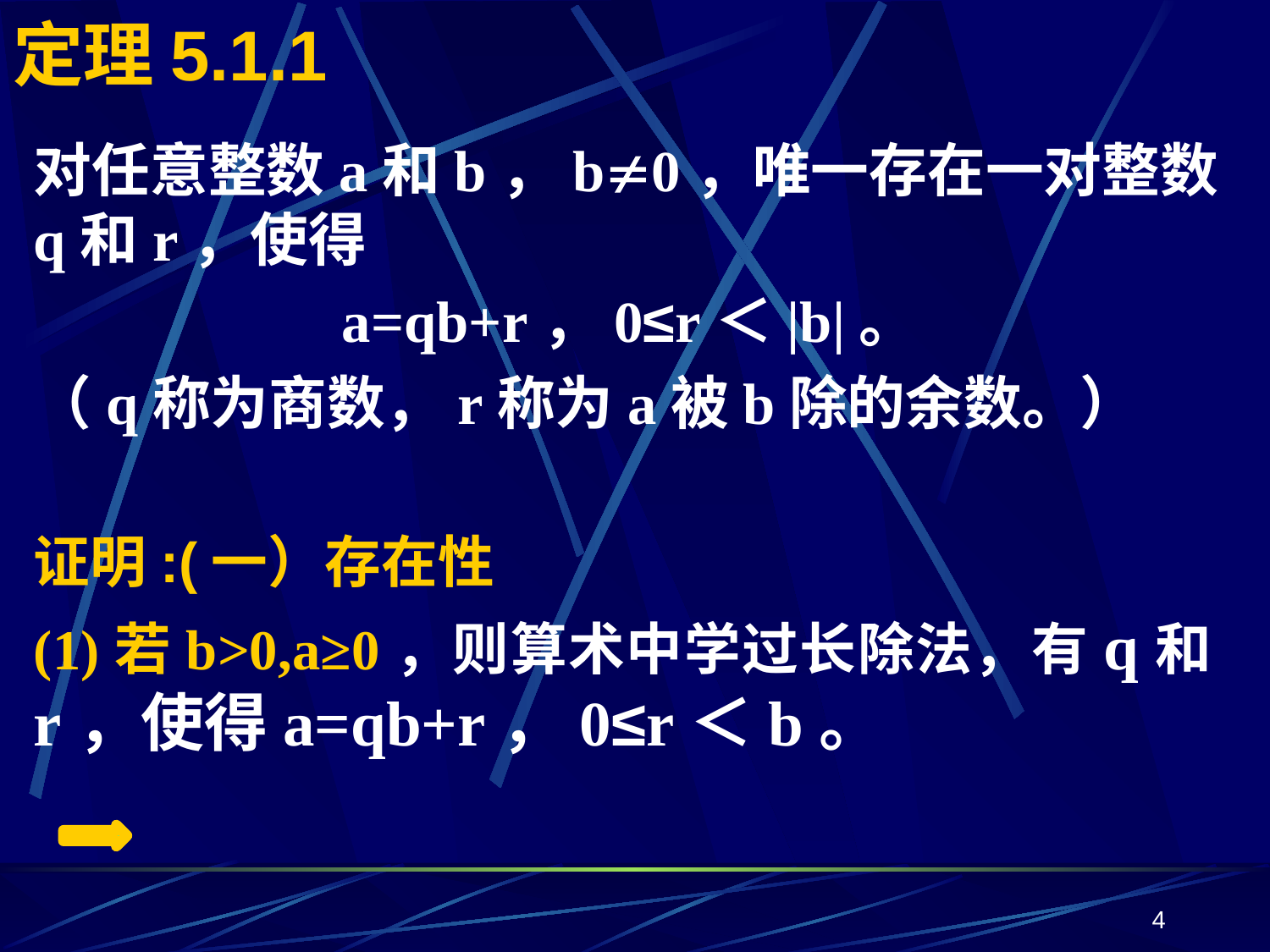

# 定理5.1.1
对任意整数a和b，b≠0，唯一存在一对整数q和r，使得
a=qb+r，0≤r＜|b|。
（q称为商数，r称为a被b除的余数。）

证明:(一）存在性
(1)若b>0,a≥0，则算术中学过长除法，有q和r，使得a=qb+r，0≤r＜b。

4